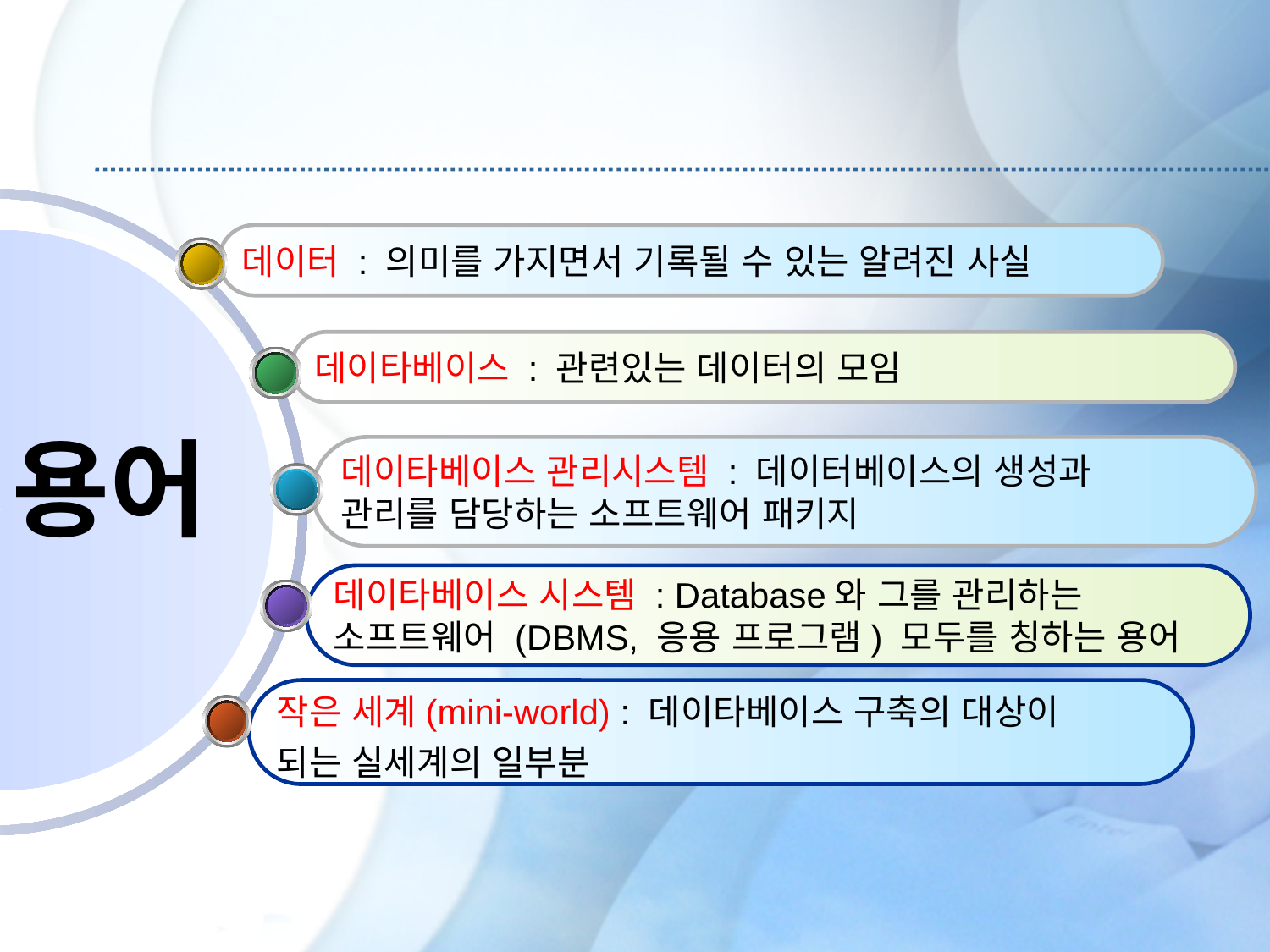

데이터 : 의미를 가지면서 기록될 수 있는 알려진 사실

데이타베이스 : 관련있는 데이터의 모임

데이타베이스 관리시스템 : 데이터베이스의 생성과
관리를 담당하는 소프트웨어 패키지
용어

데이타베이스 시스템 : Database와 그를 관리하는
소프트웨어 (DBMS, 응용 프로그램) 모두를 칭하는 용어

작은 세계(mini-world) : 데이타베이스 구축의 대상이
되는 실세계의 일부분